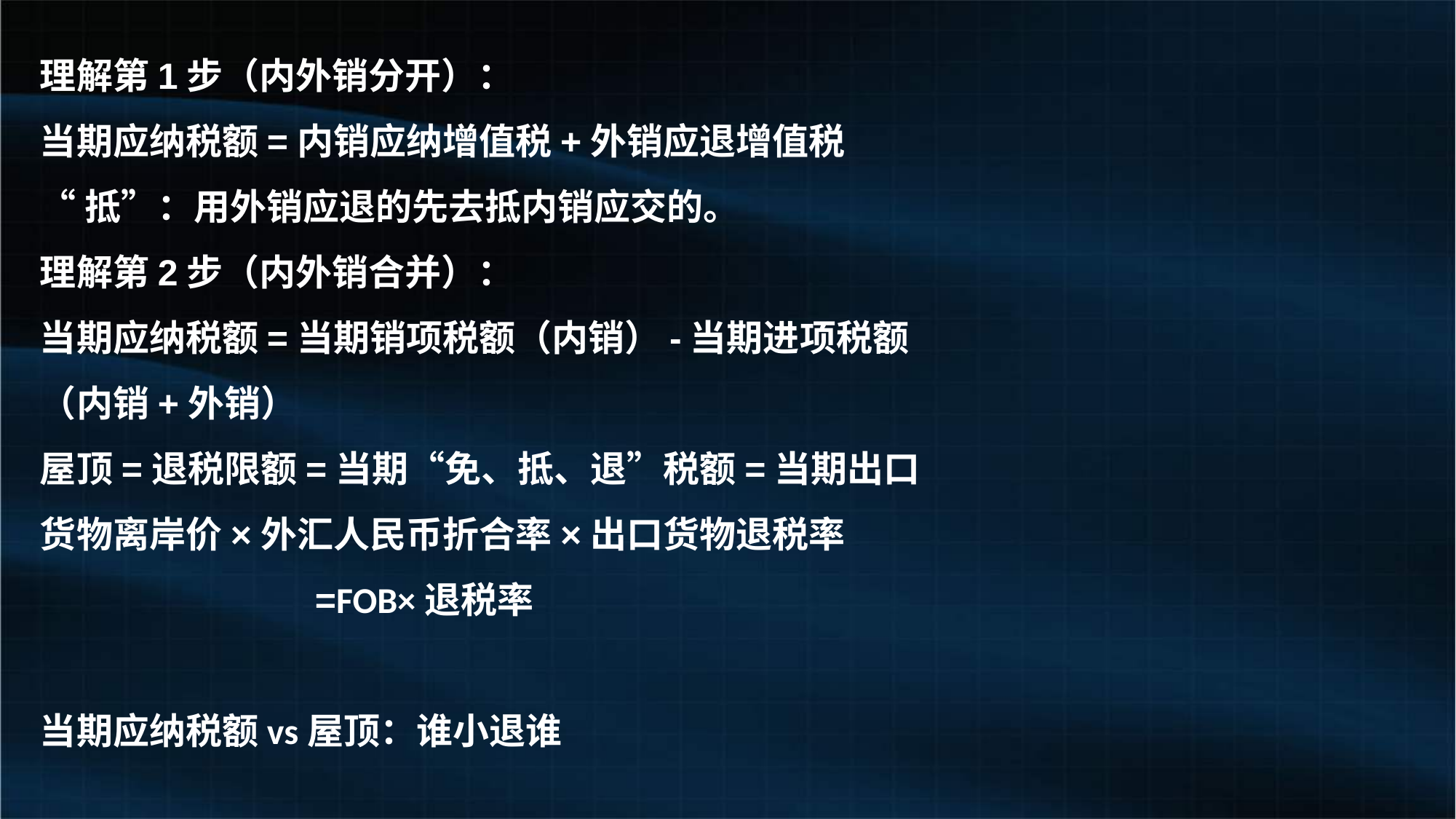

理解第1步（内外销分开）：
当期应纳税额=内销应纳增值税+外销应退增值税
“抵”：用外销应退的先去抵内销应交的。
理解第2步（内外销合并）：
当期应纳税额=当期销项税额（内销）-当期进项税额（内销+外销）
屋顶=退税限额=当期“免、抵、退”税额=当期出口货物离岸价×外汇人民币折合率×出口货物退税率
                           =FOB×退税率

当期应纳税额vs屋顶：谁小退谁